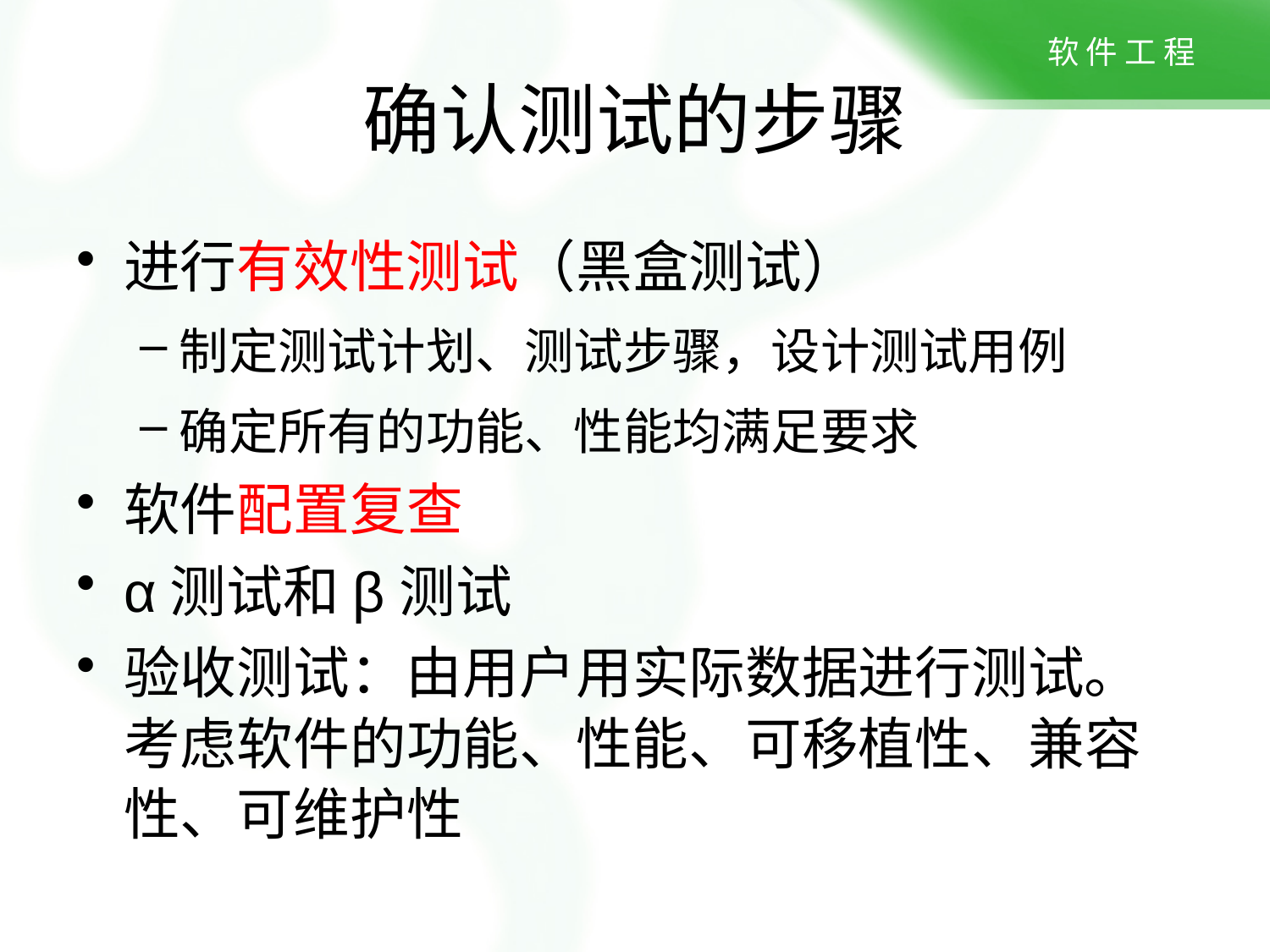

# 确认测试的步骤
进行有效性测试（黑盒测试）
制定测试计划、测试步骤，设计测试用例
确定所有的功能、性能均满足要求
软件配置复查
α测试和β测试
验收测试：由用户用实际数据进行测试。考虑软件的功能、性能、可移植性、兼容性、可维护性